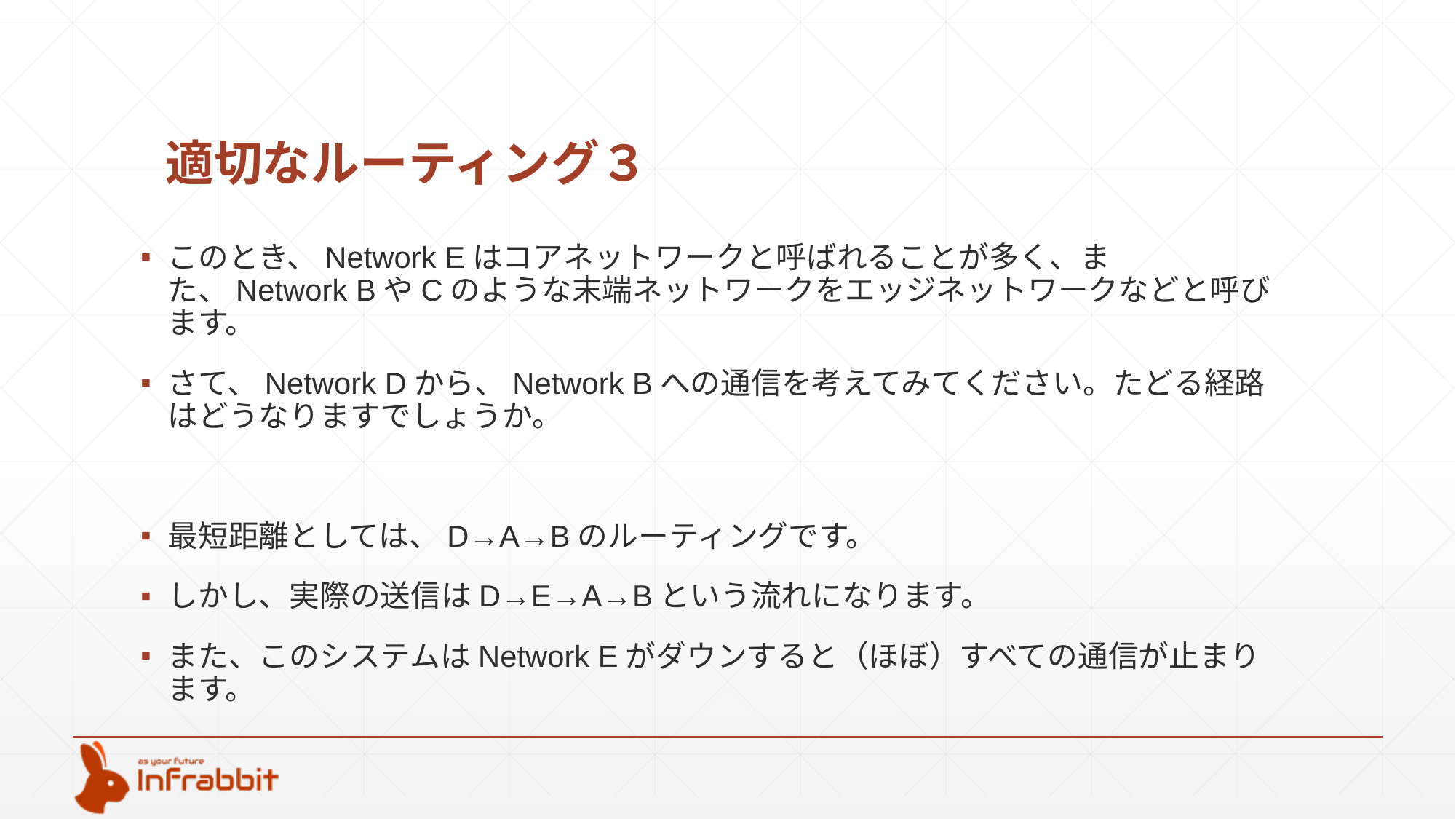

# 適切なルーティング３
このとき、Network Eはコアネットワークと呼ばれることが多く、また、Network BやCのような末端ネットワークをエッジネットワークなどと呼びます。
さて、Network Dから、Network Bへの通信を考えてみてください。たどる経路はどうなりますでしょうか。

最短距離としては、D→A→Bのルーティングです。
しかし、実際の送信はD→E→A→Bという流れになります。
また、このシステムはNetwork Eがダウンすると（ほぼ）すべての通信が止まります。